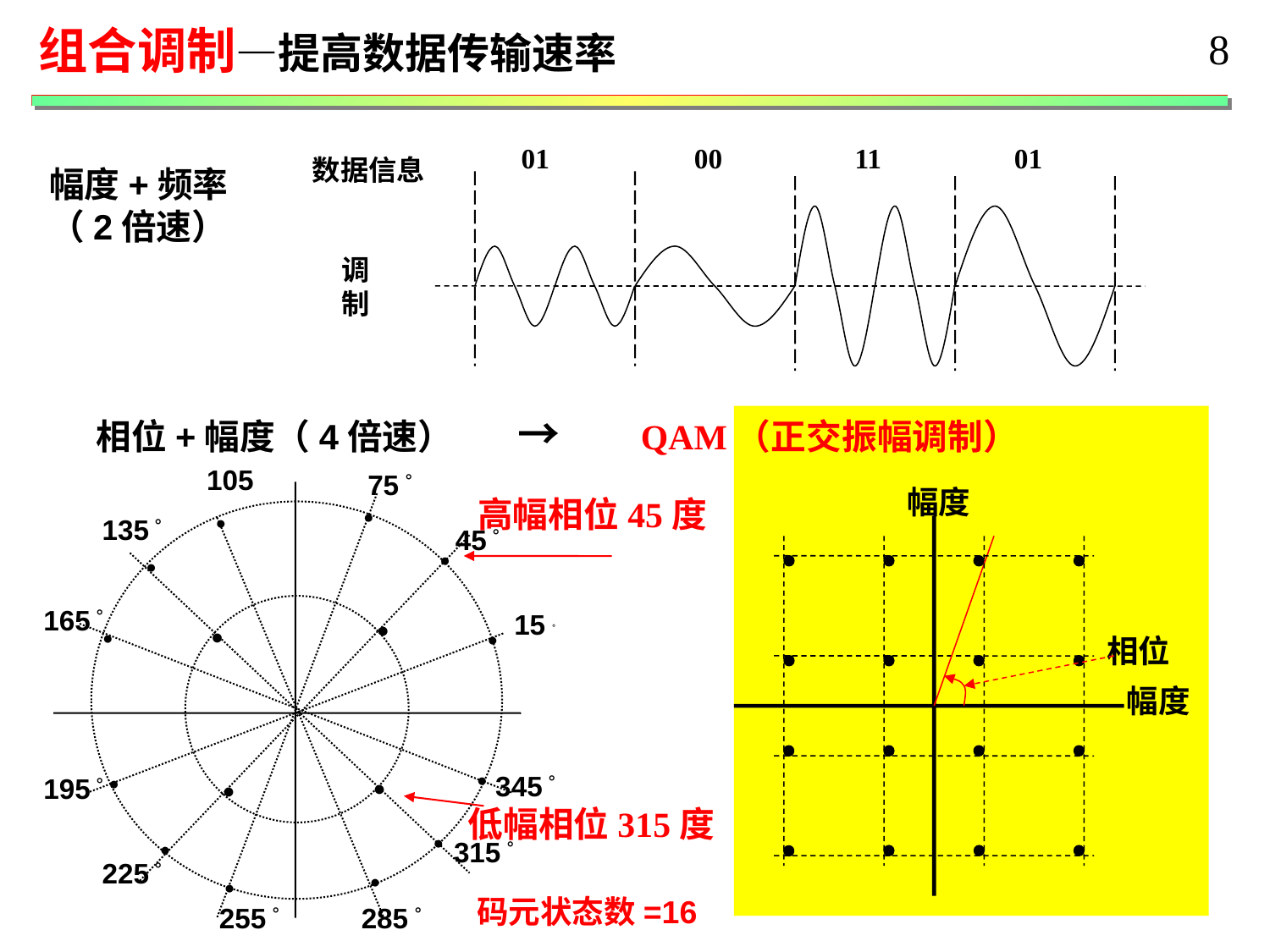

组合调制—提高数据传输速率
8

01
00
11
01
数据信息
幅度+频率
（2倍速）

调  制

相位+幅度（4倍速）        →         QAM（正交振幅调制）

105
75。

●
135。

●
45。

●
●

165。

15。
●
●
●
●

345。
195。
●
●
●
●
315。
●
●
225。
●
●
255。
285。
幅度

相位

幅度

高幅相位45度

低幅相位315度
码元状态数=16